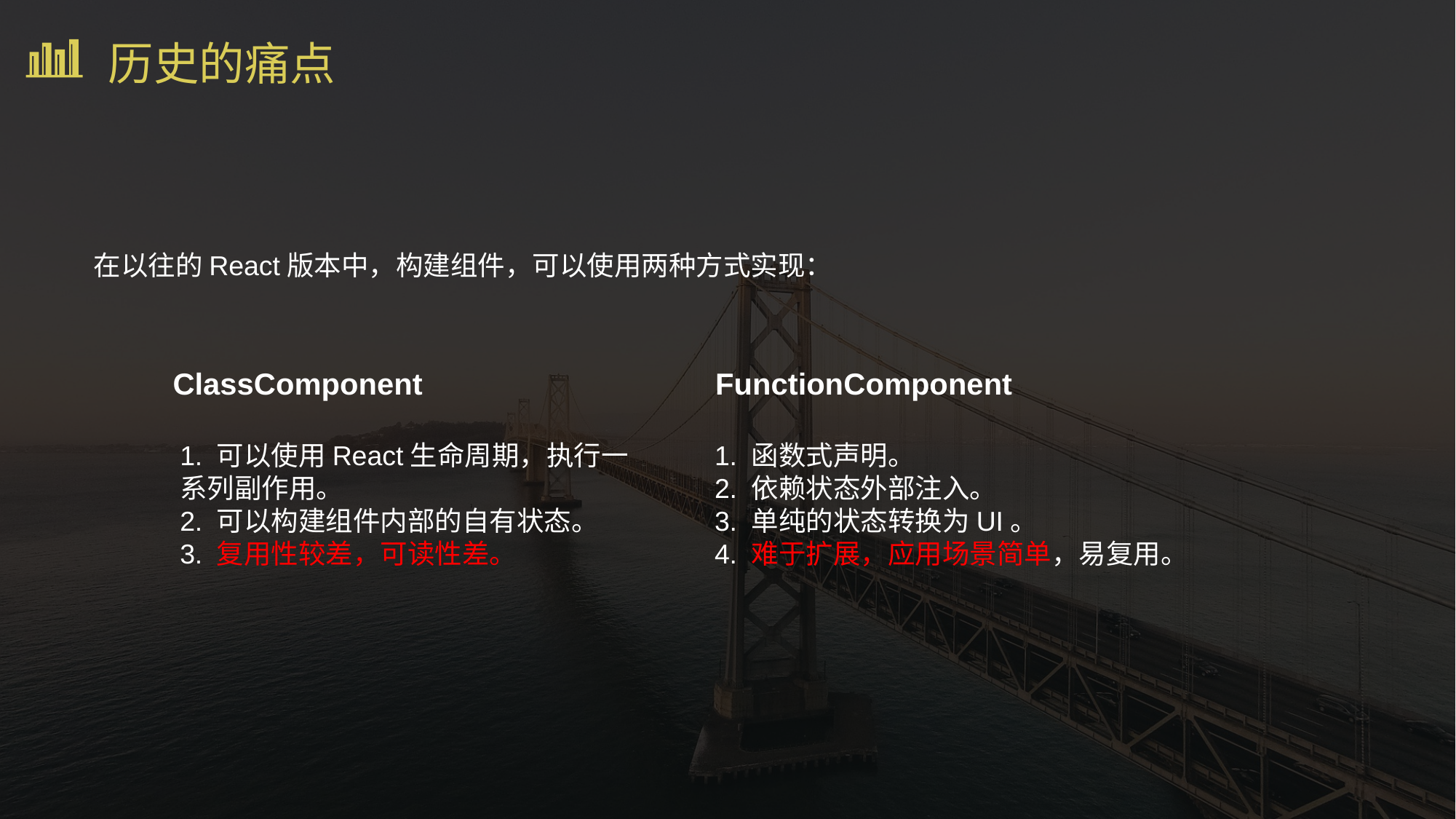

历史的痛点

在以往的React版本中，构建组件，可以使用两种方式实现：
ClassComponent
FunctionComponent
1. 可以使用React生命周期，执行一系列副作用。
2. 可以构建组件内部的自有状态。
3. 复用性较差，可读性差。
1. 函数式声明。
2. 依赖状态外部注入。
3. 单纯的状态转换为UI。
4. 难于扩展，应用场景简单，易复用。